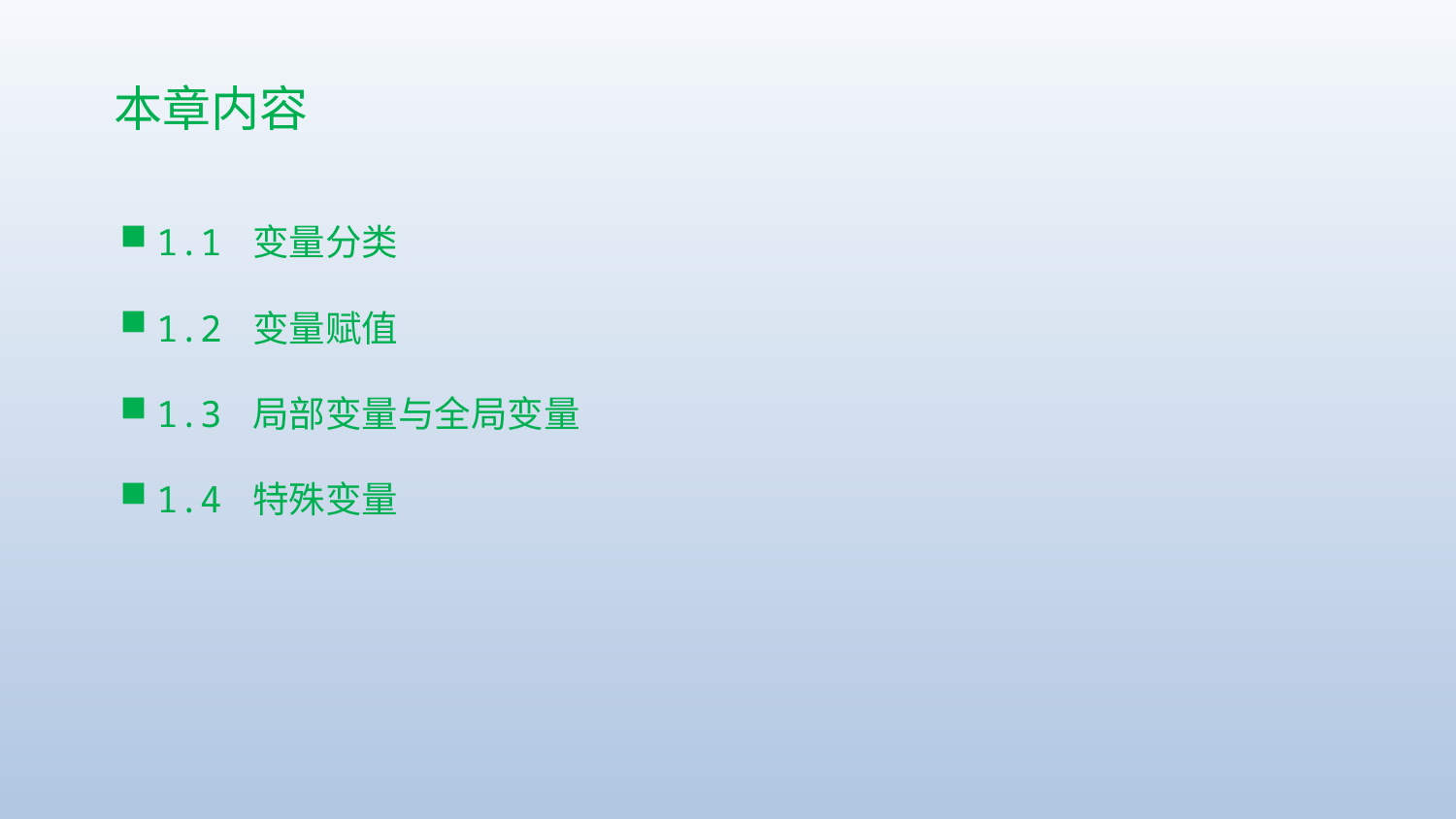

# 本章内容
1.1 变量分类
1.2 变量赋值
1.3 局部变量与全局变量
1.4 特殊变量